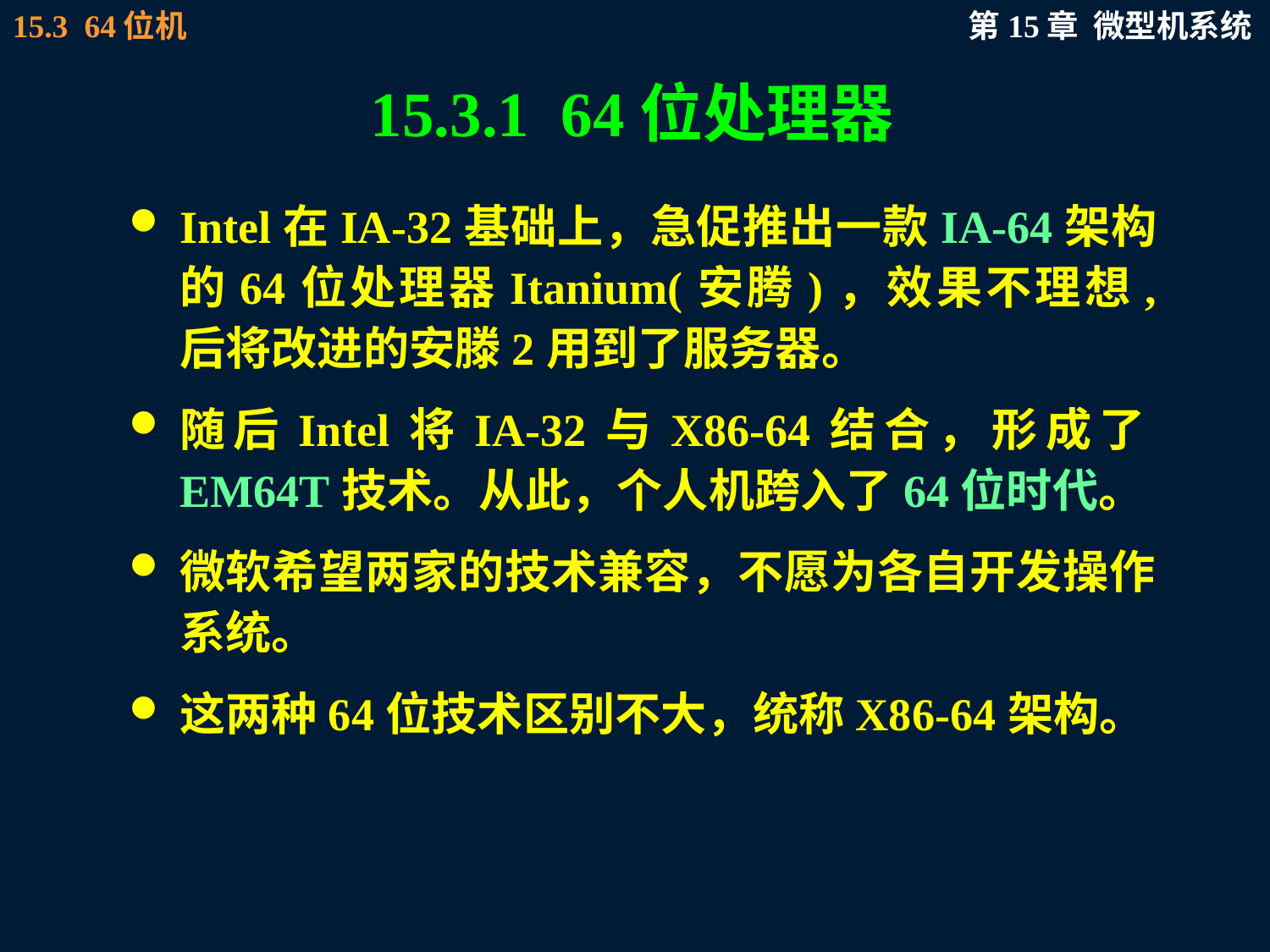

# 15.3.1  64位处理器
Intel在IA-32基础上，急促推出一款IA-64架构的64位处理器Itanium(安腾)，效果不理想, 后将改进的安滕2用到了服务器。
随后Intel将IA-32与X86-64结合，形成了EM64T技术。从此，个人机跨入了64位时代。
微软希望两家的技术兼容，不愿为各自开发操作系统。
这两种64位技术区别不大，统称X86-64架构。